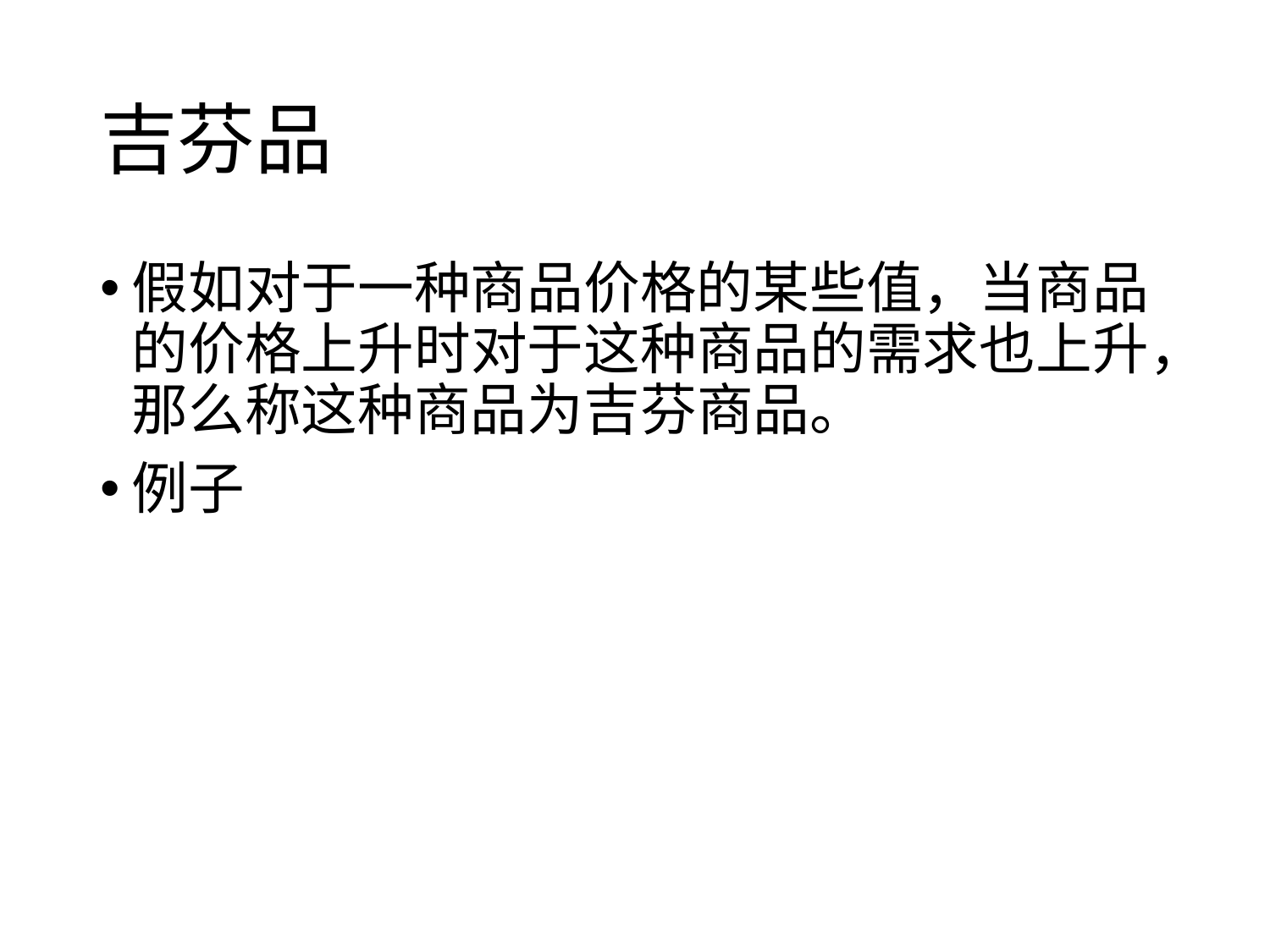

# 吉芬品
假如对于一种商品价格的某些值，当商品的价格上升时对于这种商品的需求也上升，那么称这种商品为吉芬商品。
例子